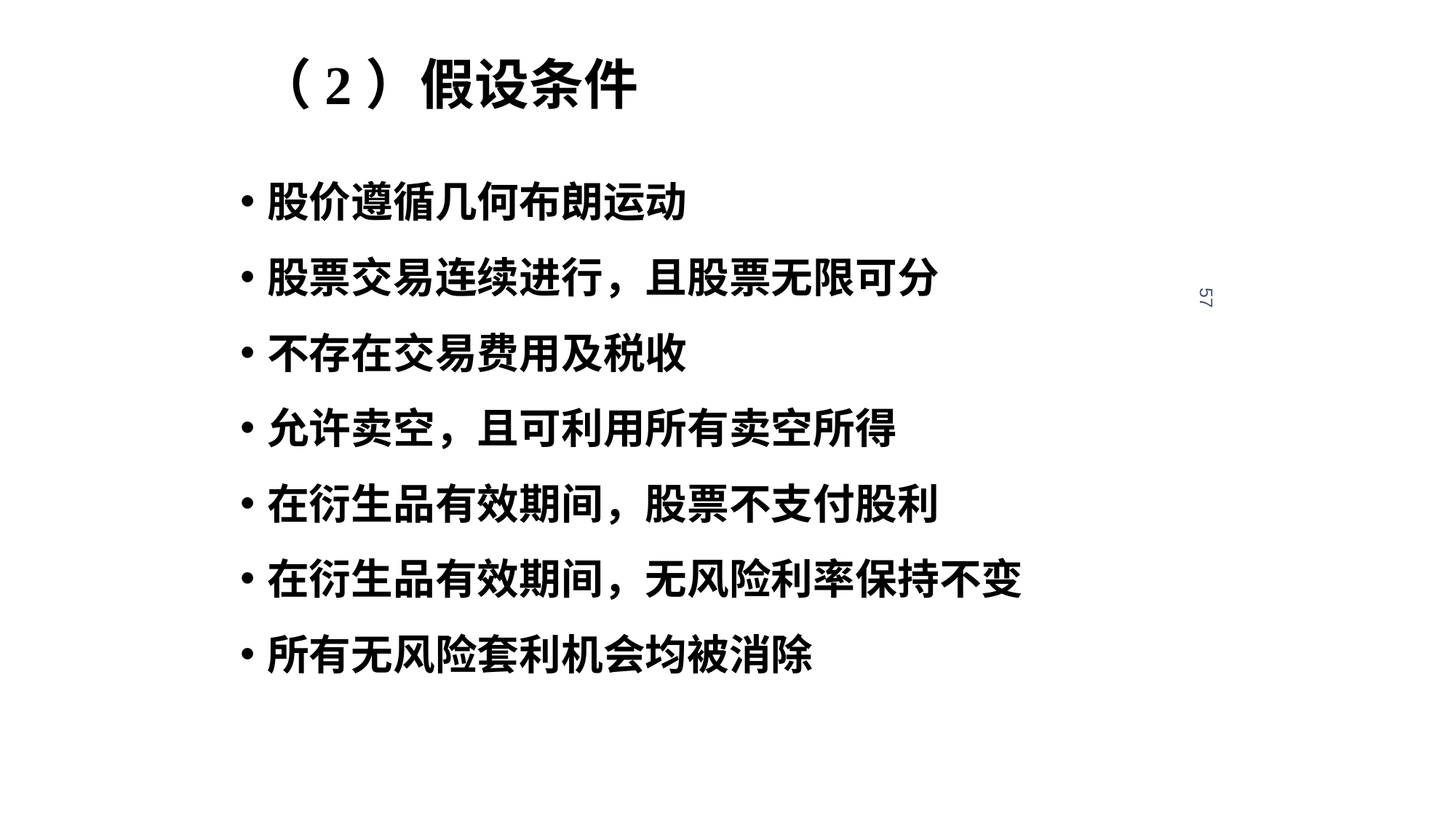

# （2）假设条件
股价遵循几何布朗运动
股票交易连续进行，且股票无限可分
不存在交易费用及税收
允许卖空，且可利用所有卖空所得
在衍生品有效期间，股票不支付股利
在衍生品有效期间，无风险利率保持不变
所有无风险套利机会均被消除
57